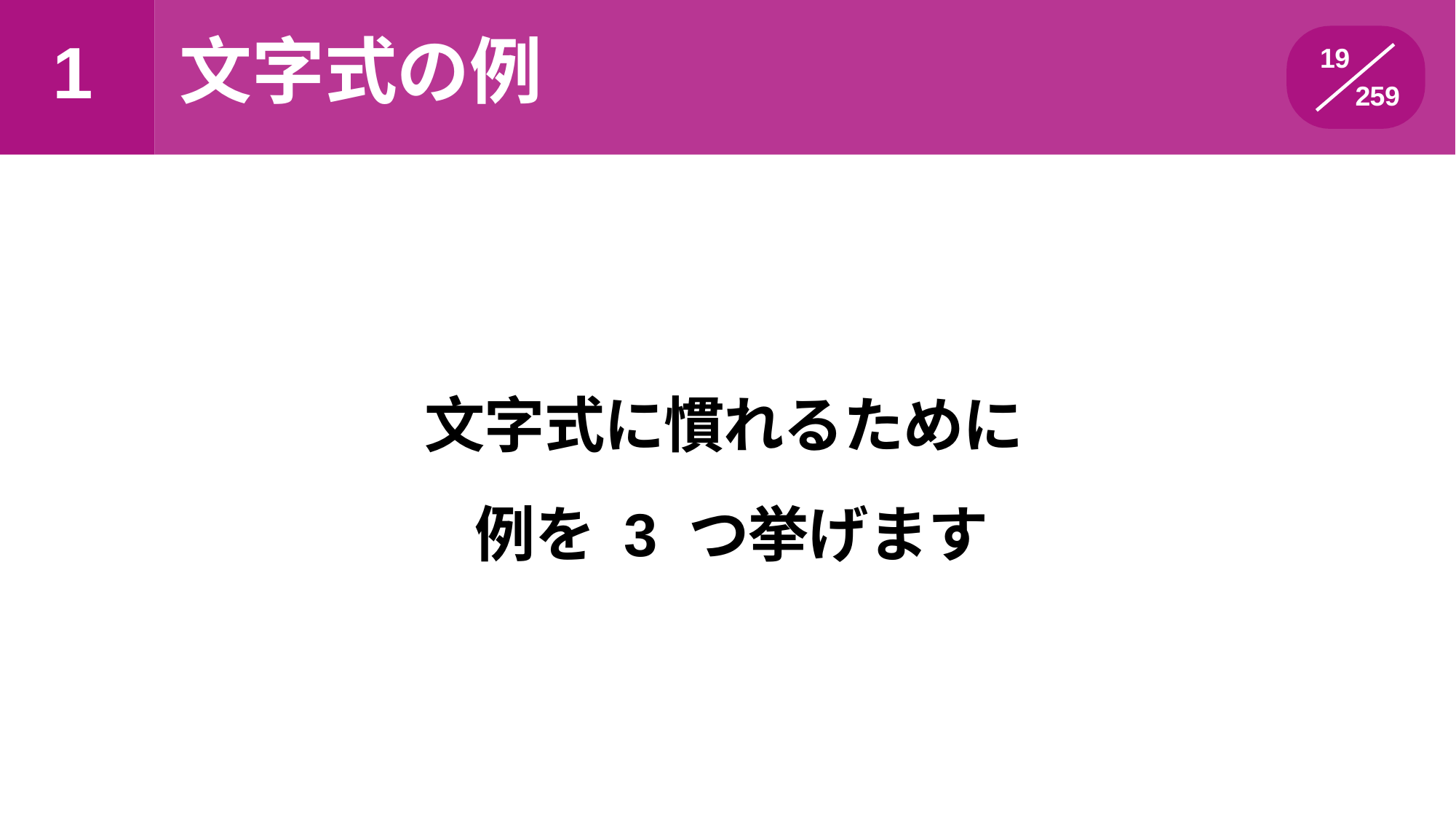

文字式の例
# 1
19
259
文字式に慣れるために例を 3 つ挙げます